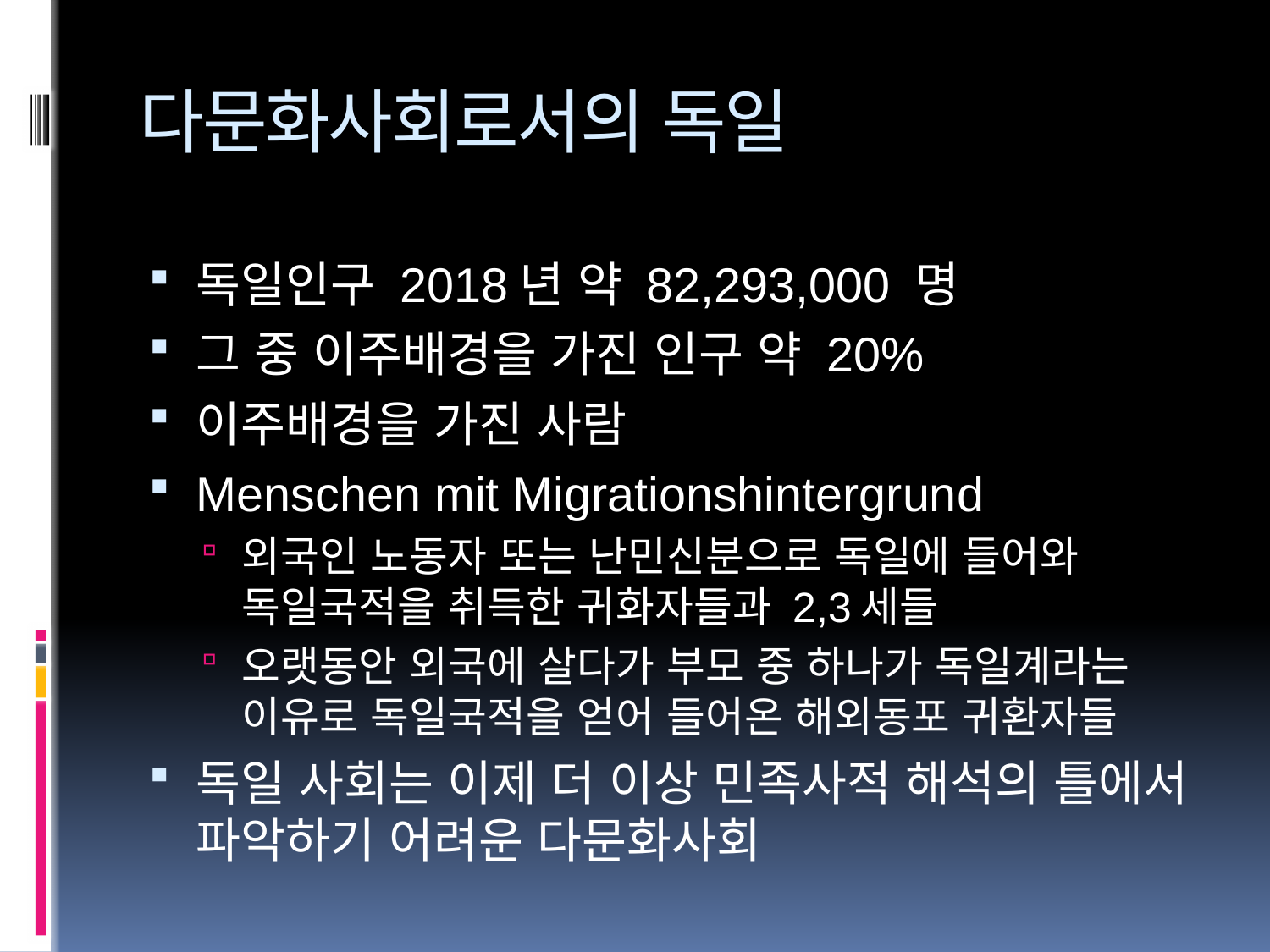

# 다문화사회로서의 독일
독일인구 2018년 약 82,293,000 명
그 중 이주배경을 가진 인구 약 20%
이주배경을 가진 사람
Menschen mit Migrationshintergrund
외국인 노동자 또는 난민신분으로 독일에 들어와 독일국적을 취득한 귀화자들과 2,3세들
오랫동안 외국에 살다가 부모 중 하나가 독일계라는 이유로 독일국적을 얻어 들어온 해외동포 귀환자들
독일 사회는 이제 더 이상 민족사적 해석의 틀에서 파악하기 어려운 다문화사회